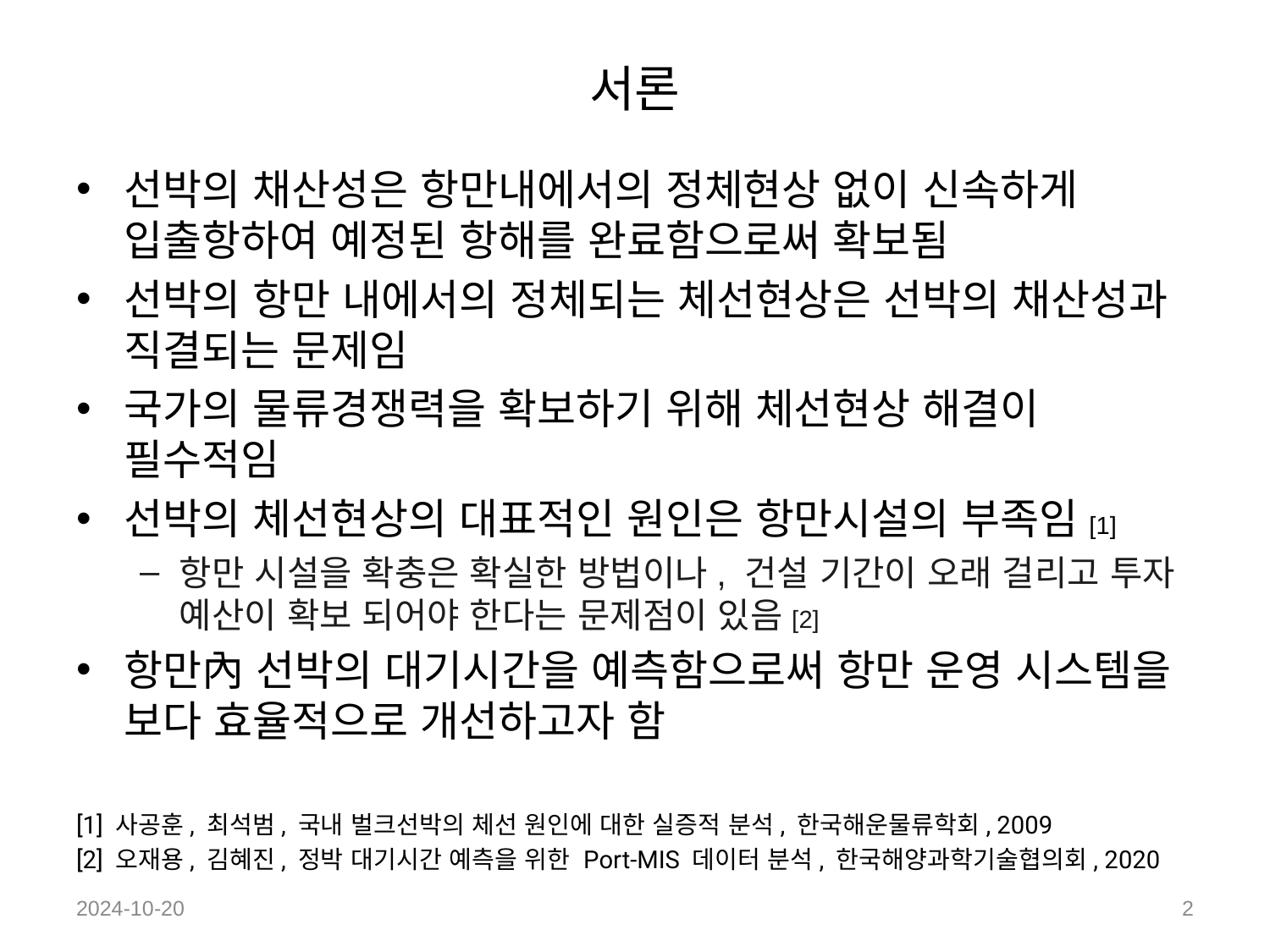

# 서론
선박의 채산성은 항만내에서의 정체현상 없이 신속하게 입출항하여 예정된 항해를 완료함으로써 확보됨
선박의 항만 내에서의 정체되는 체선현상은 선박의 채산성과 직결되는 문제임
국가의 물류경쟁력을 확보하기 위해 체선현상 해결이 필수적임
선박의 체선현상의 대표적인 원인은 항만시설의 부족임[1]
항만 시설을 확충은 확실한 방법이나, 건설 기간이 오래 걸리고 투자 예산이 확보 되어야 한다는 문제점이 있음[2]
항만內 선박의 대기시간을 예측함으로써 항만 운영 시스템을 보다 효율적으로 개선하고자 함

[1] 사공훈, 최석범, 국내 벌크선박의 체선 원인에 대한 실증적 분석, 한국해운물류학회, 2009
[2] 오재용, 김혜진, 정박 대기시간 예측을 위한 Port-MIS 데이터 분석, 한국해양과학기술협의회, 2020
2024-10-20
2